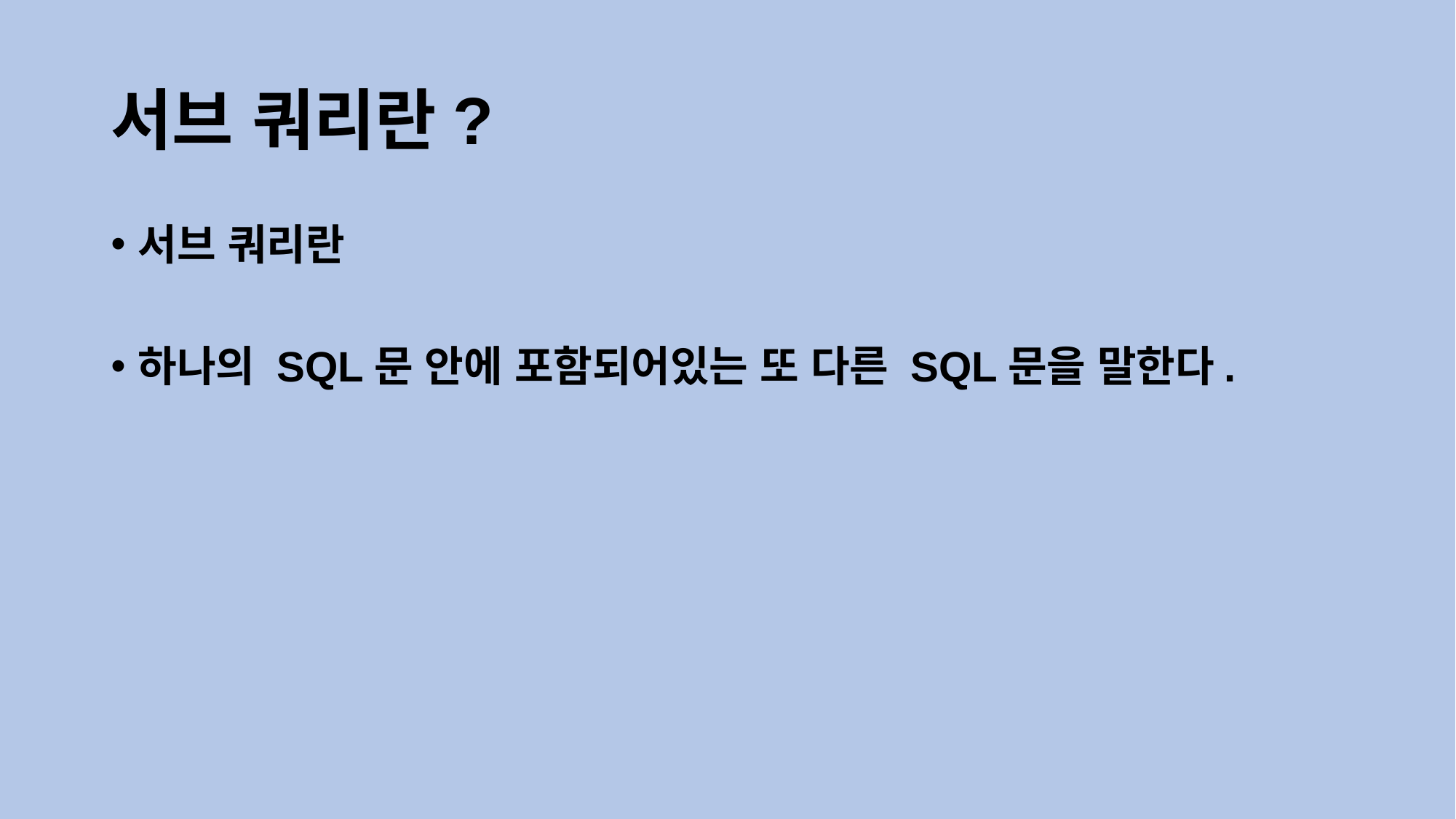

# 서브 쿼리란?
서브 쿼리란

하나의 SQL문 안에 포함되어있는 또 다른 SQL문을 말한다.